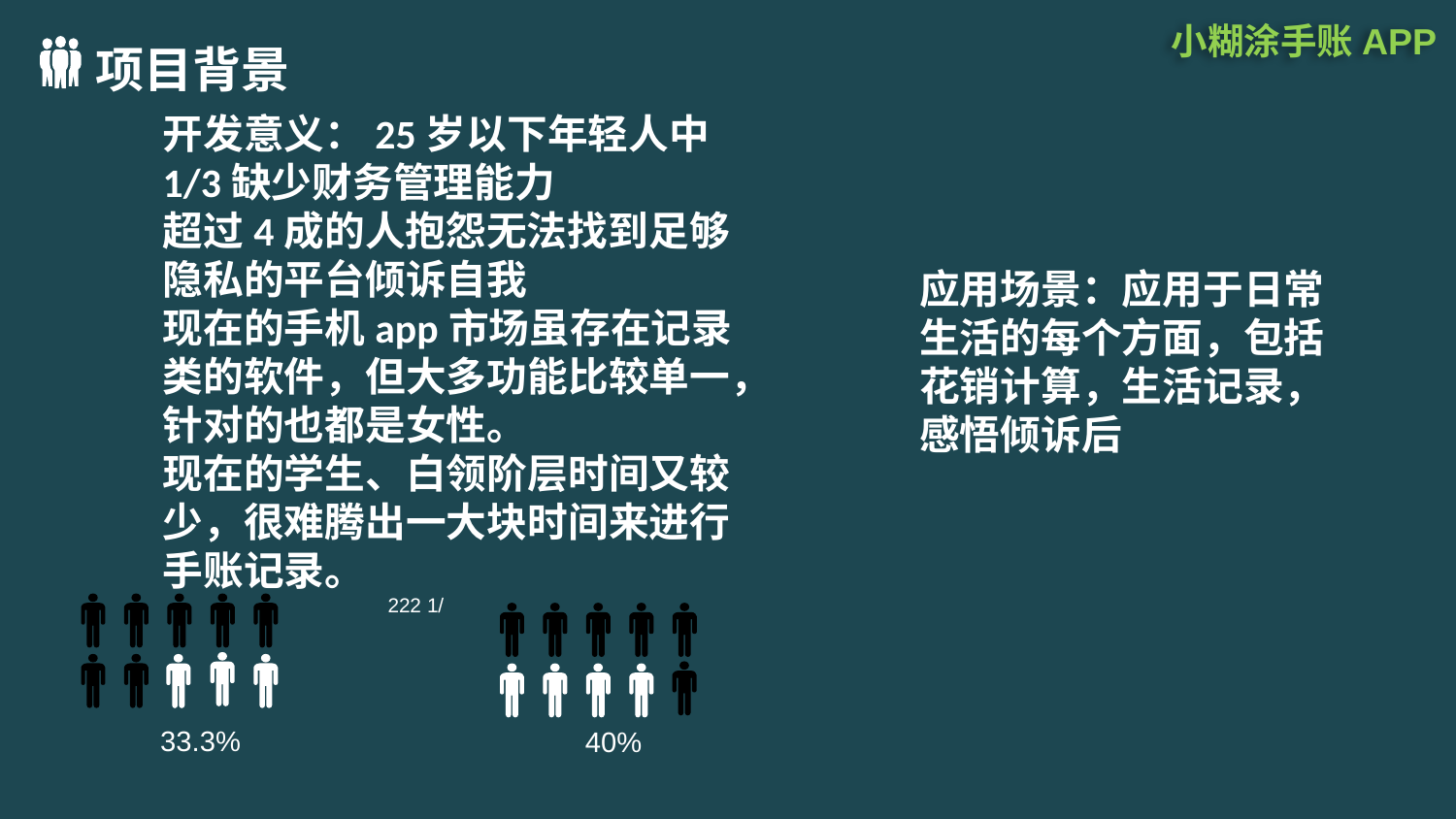

小糊涂手账APP
项目背景

开发意义：25岁以下年轻人中1/3缺少财务管理能力
超过4成的人抱怨无法找到足够隐私的平台倾诉自我
现在的手机app市场虽存在记录类的软件，但大多功能比较单一，针对的也都是女性。
现在的学生、白领阶层时间又较少，很难腾出一大块时间来进行手账记录。
应用场景：应用于日常生活的每个方面，包括花销计算，生活记录，感悟倾诉后

### Chart

| Category |
|---|

### Chart

| Category |
|---|
222 1/

33.3%

40%